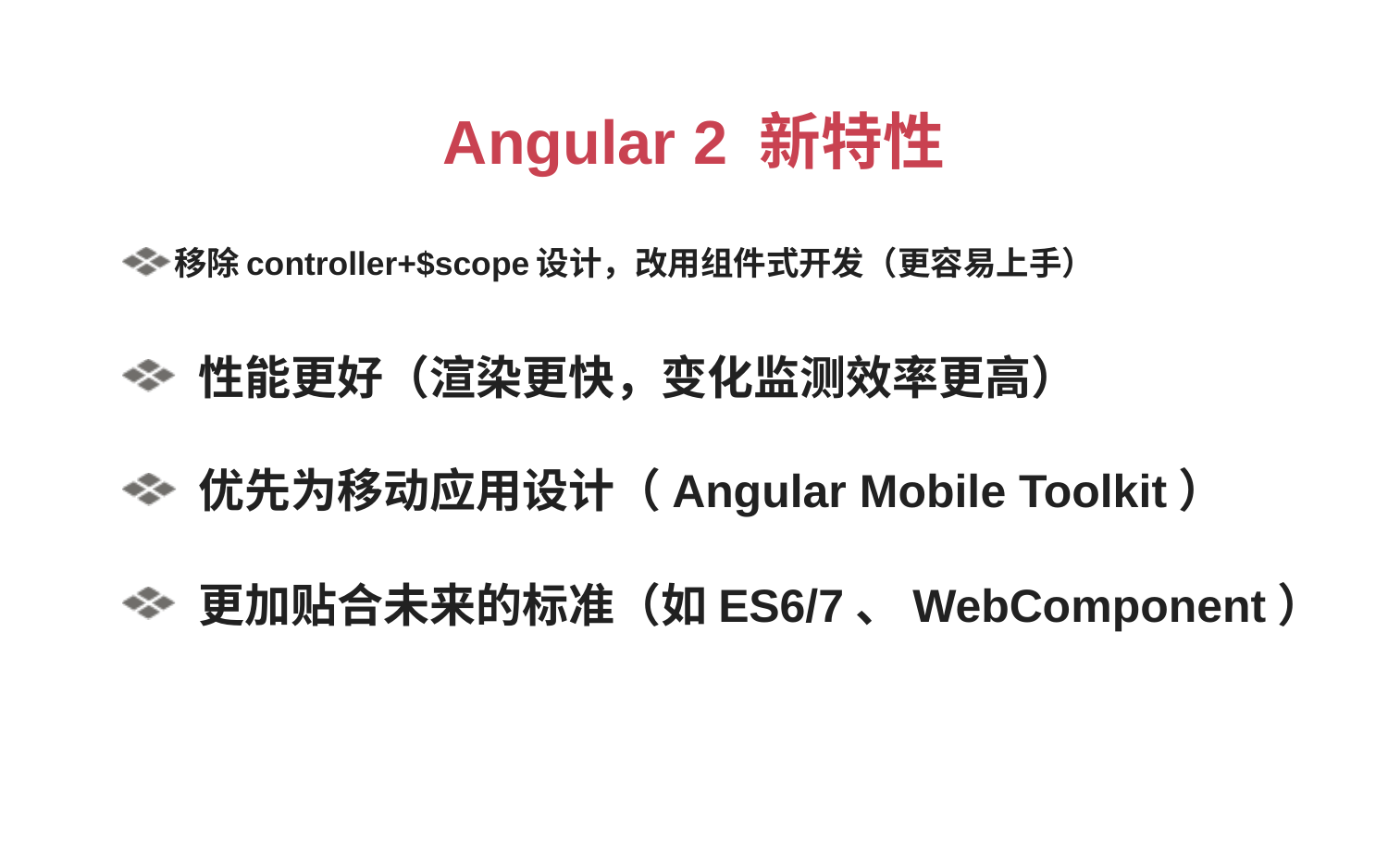

Angular 2 新特性
 移除controller+$scope设计，改用组件式开发（更容易上手）
 性能更好（渲染更快，变化监测效率更高）
 优先为移动应用设计（Angular Mobile Toolkit）
 更加贴合未来的标准（如ES6/7、WebComponent）